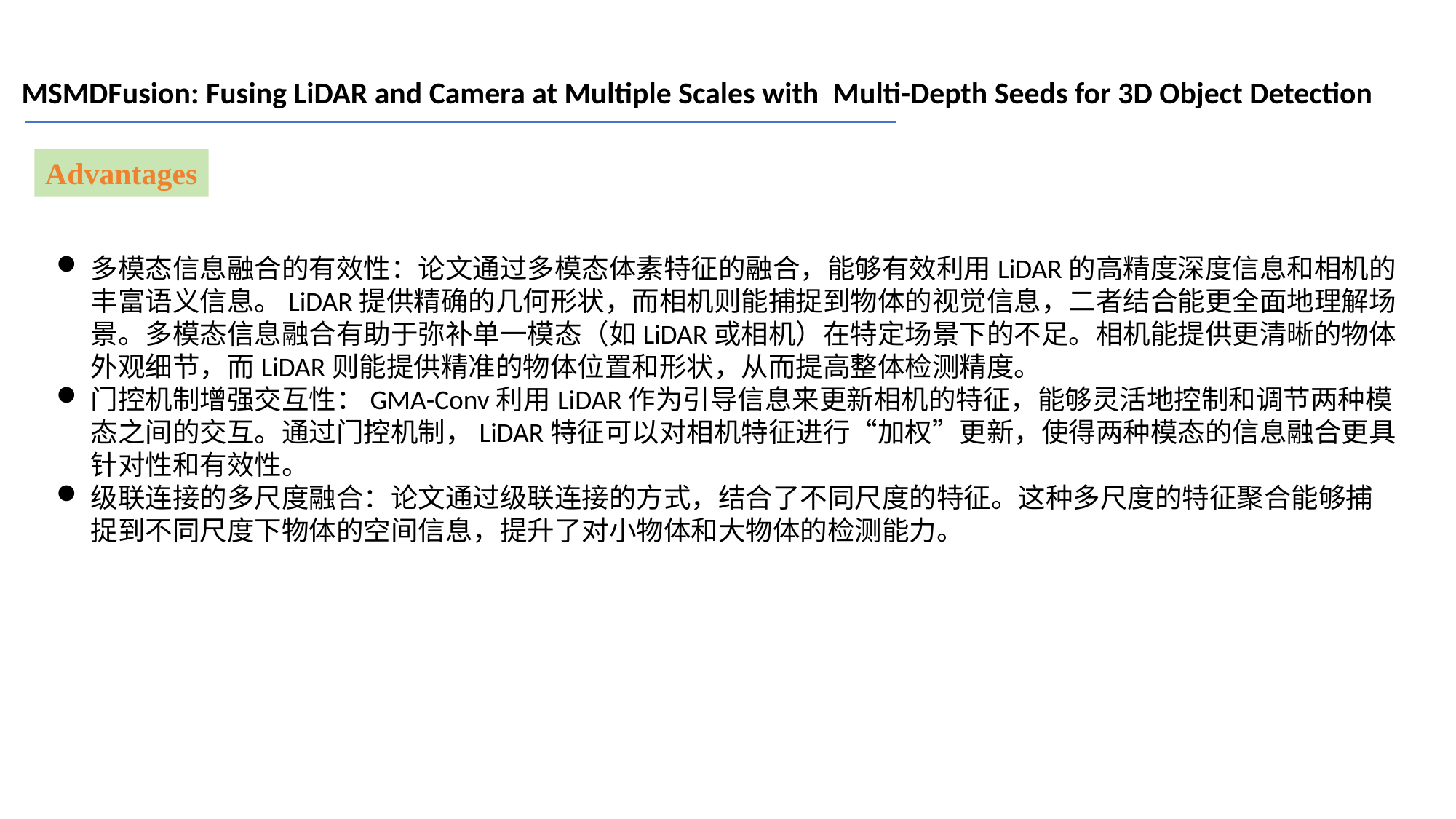

MSMDFusion: Fusing LiDAR and Camera at Multiple Scales with  Multi-Depth Seeds for 3D Object Detection
Advantages
多模态信息融合的有效性：论文通过多模态体素特征的融合，能够有效利用LiDAR的高精度深度信息和相机的丰富语义信息。LiDAR提供精确的几何形状，而相机则能捕捉到物体的视觉信息，二者结合能更全面地理解场景。多模态信息融合有助于弥补单一模态（如LiDAR或相机）在特定场景下的不足。相机能提供更清晰的物体外观细节，而LiDAR则能提供精准的物体位置和形状，从而提高整体检测精度。
门控机制增强交互性：GMA-Conv利用LiDAR作为引导信息来更新相机的特征，能够灵活地控制和调节两种模态之间的交互。通过门控机制，LiDAR特征可以对相机特征进行“加权”更新，使得两种模态的信息融合更具针对性和有效性。
级联连接的多尺度融合：论文通过级联连接的方式，结合了不同尺度的特征。这种多尺度的特征聚合能够捕捉到不同尺度下物体的空间信息，提升了对小物体和大物体的检测能力。